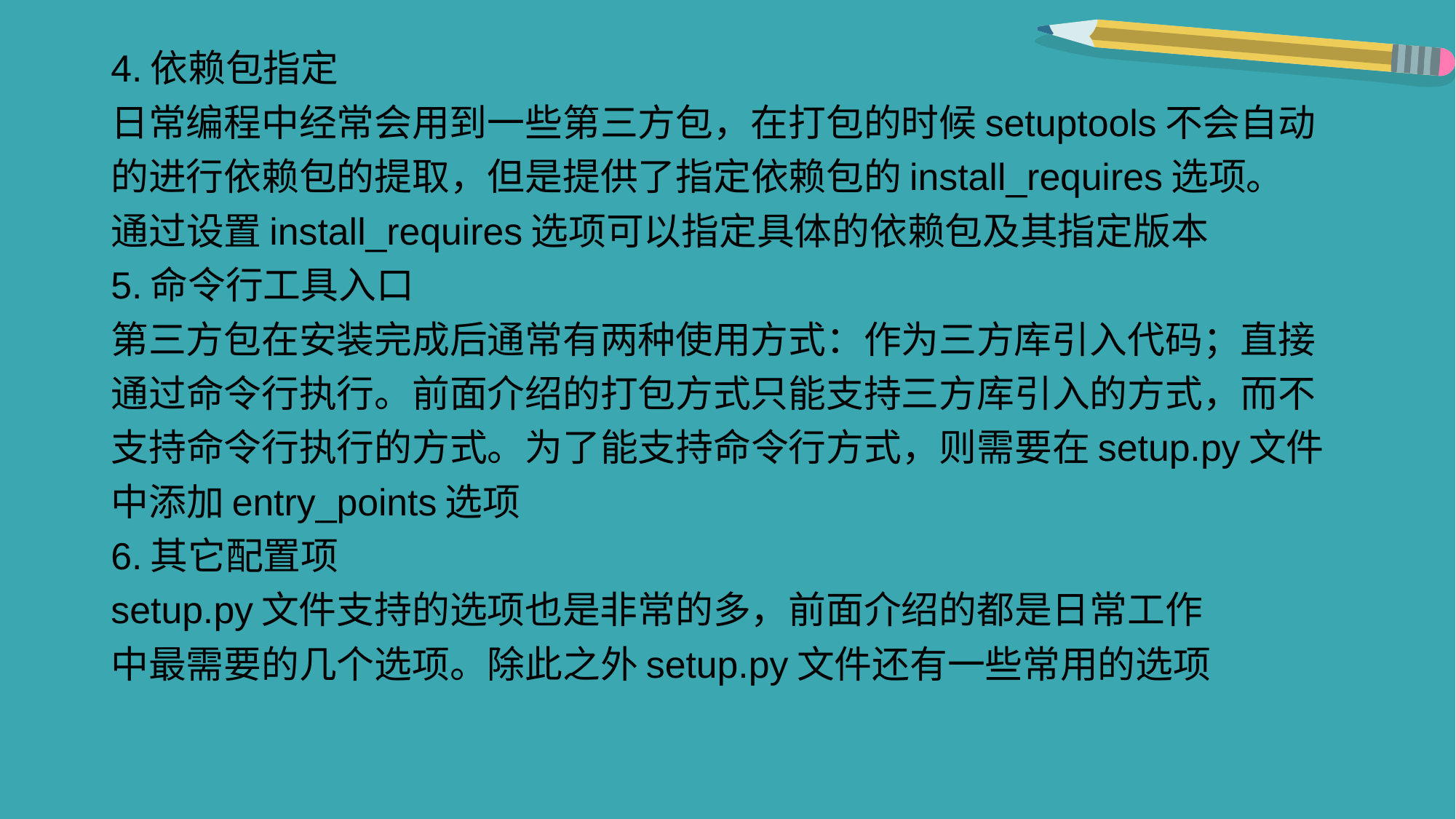

4.依赖包指定
日常编程中经常会用到一些第三方包，在打包的时候setuptools不会自动
的进行依赖包的提取，但是提供了指定依赖包的install_requires选项。
通过设置install_requires选项可以指定具体的依赖包及其指定版本
5.命令行工具入口
第三方包在安装完成后通常有两种使用方式：作为三方库引入代码；直接
通过命令行执行。前面介绍的打包方式只能支持三方库引入的方式，而不
支持命令行执行的方式。为了能支持命令行方式，则需要在setup.py文件
中添加entry_points选项
6.其它配置项
setup.py文件支持的选项也是非常的多，前面介绍的都是日常工作
中最需要的几个选项。除此之外setup.py文件还有一些常用的选项